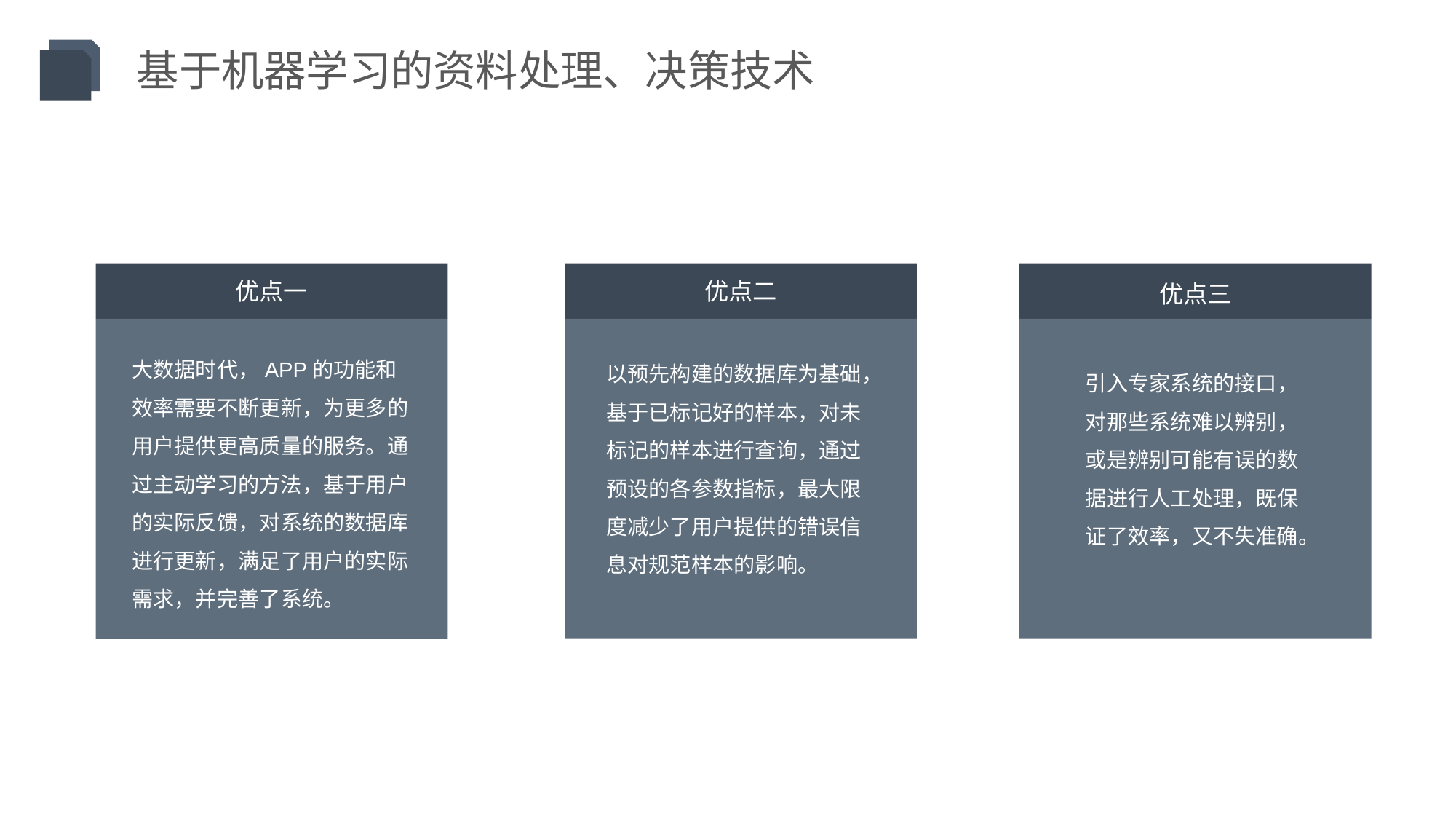

基于机器学习的资料处理、决策技术

优点一
优点二
优点三

大数据时代，APP的功能和效率需要不断更新，为更多的用户提供更高质量的服务。通过主动学习的方法，基于用户的实际反馈，对系统的数据库进行更新，满足了用户的实际需求，并完善了系统。
以预先构建的数据库为基础，基于已标记好的样本，对未标记的样本进行查询，通过预设的各参数指标，最大限度减少了用户提供的错误信息对规范样本的影响。
引入专家系统的接口，对那些系统难以辨别，或是辨别可能有误的数据进行人工处理，既保证了效率，又不失准确。